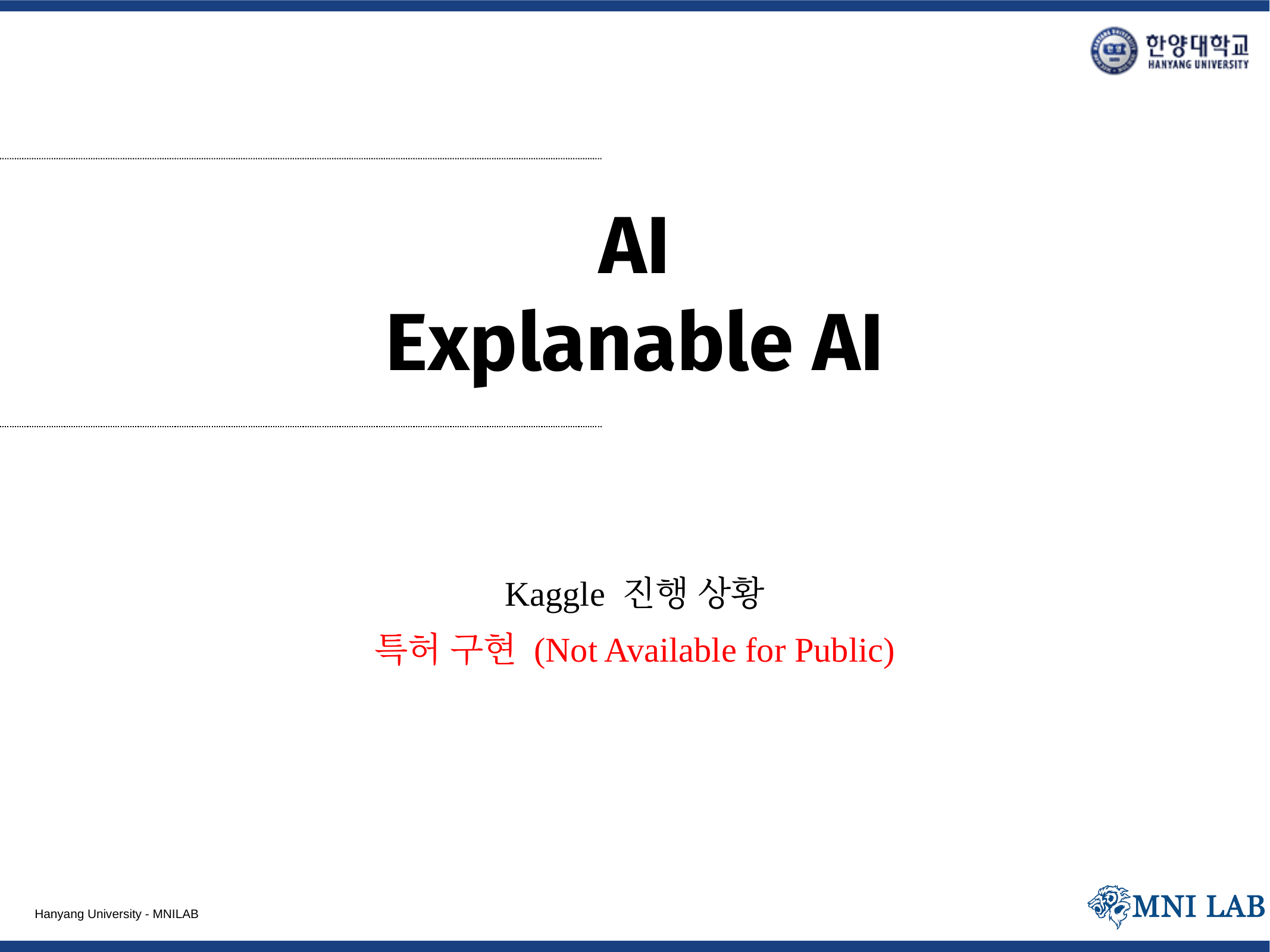

# AI Explanable AI
Kaggle 진행 상황
특허 구현 (Not Available for Public)